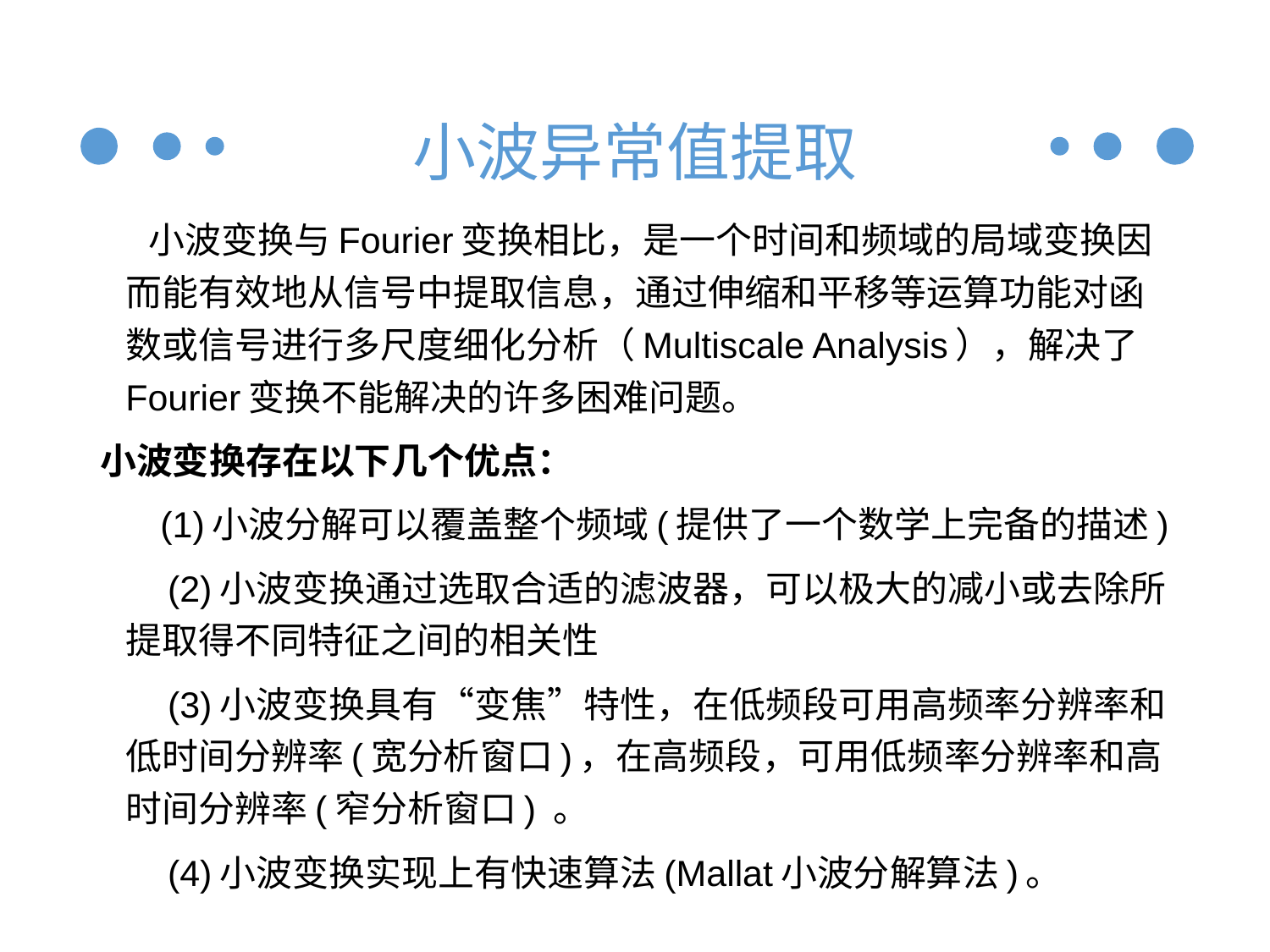

# 小波异常值提取
     小波变换与Fourier变换相比，是一个时间和频域的局域变换因而能有效地从信号中提取信息，通过伸缩和平移等运算功能对函数或信号进行多尺度细化分析（Multiscale Analysis），解决了Fourier变换不能解决的许多困难问题。
小波变换存在以下几个优点：
　  (1)小波分解可以覆盖整个频域(提供了一个数学上完备的描述)
  　(2)小波变换通过选取合适的滤波器，可以极大的减小或去除所提取得不同特征之间的相关性
  　(3)小波变换具有“变焦”特性，在低频段可用高频率分辨率和低时间分辨率(宽分析窗口)，在高频段，可用低频率分辨率和高时间分辨率(窄分析窗口) 。
  　(4)小波变换实现上有快速算法(Mallat小波分解算法)。